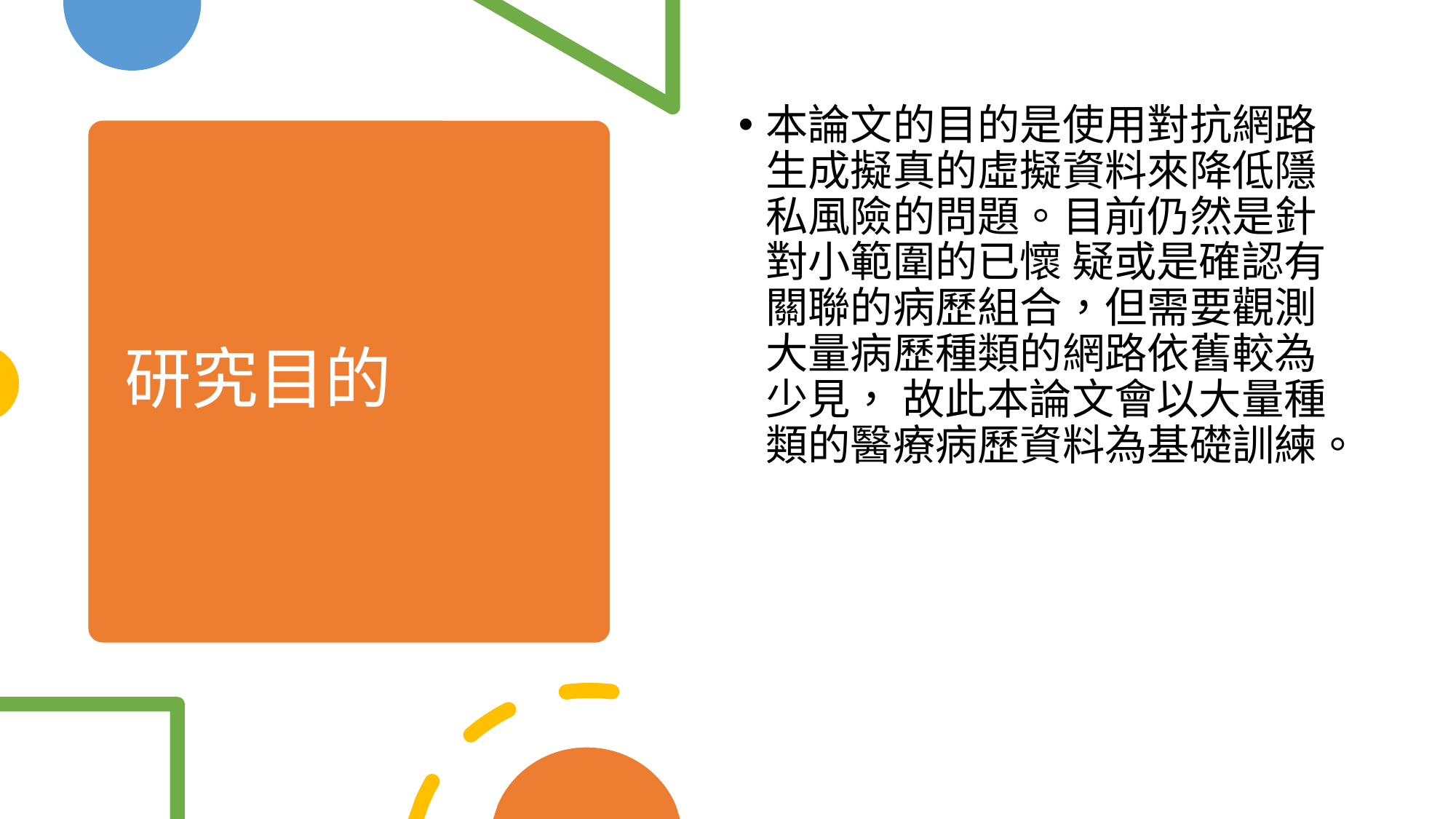

本論文的目的是使用對抗網路生成擬真的虛擬資料來降低隱私風險的問題。目前仍然是針對小範圍的已懷 疑或是確認有關聯的病歷組合，但需要觀測大量病歷種類的網路依舊較為少見， 故此本論文會以大量種類的醫療病歷資料為基礎訓練。

# 研究目的